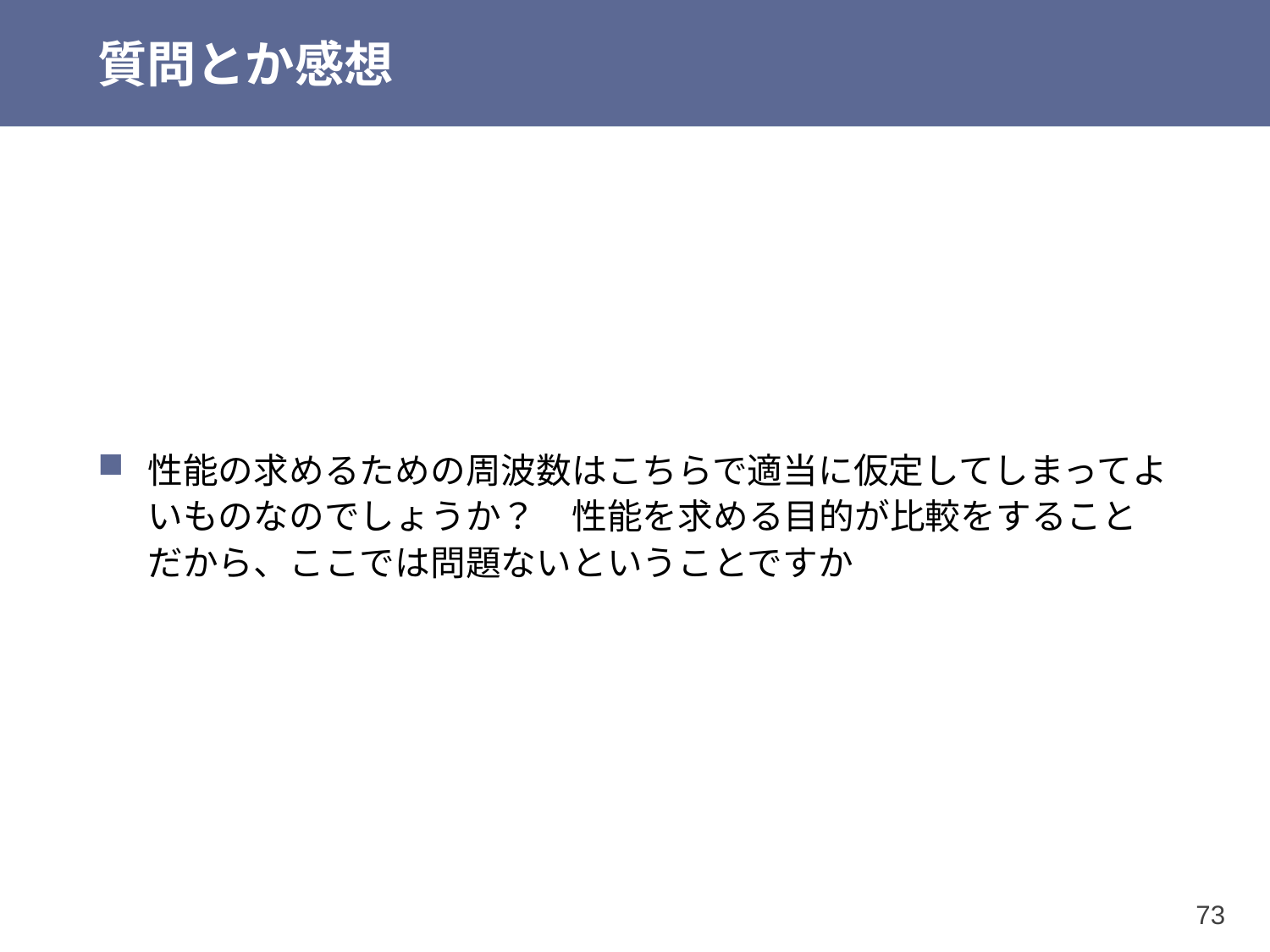

# 質問とか感想
性能の求めるための周波数はこちらで適当に仮定してしまってよいものなのでしょうか？　性能を求める目的が比較をすることだから、ここでは問題ないということですか